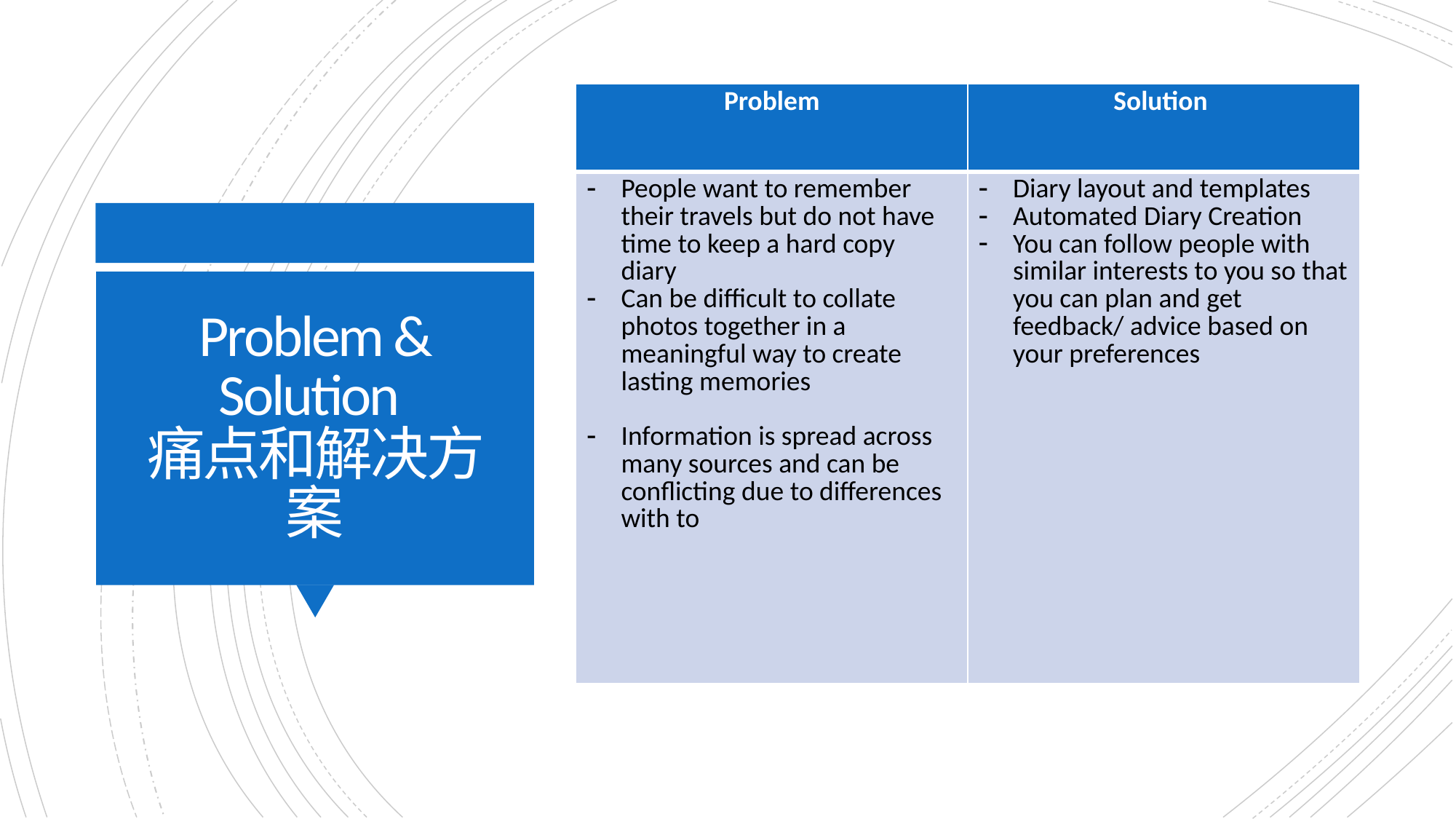

| Problem | Solution |
| --- | --- |
| People want to remember their travels but do not have time to keep a hard copy diary Can be difficult to collate photos together in a meaningful way to create lasting memories Information is spread across many sources and can be conflicting due to differences with to | Diary layout and templates Automated Diary Creation You can follow people with similar interests to you so that you can plan and get feedback/ advice based on your preferences |
# Problem & Solution 痛点和解决方案